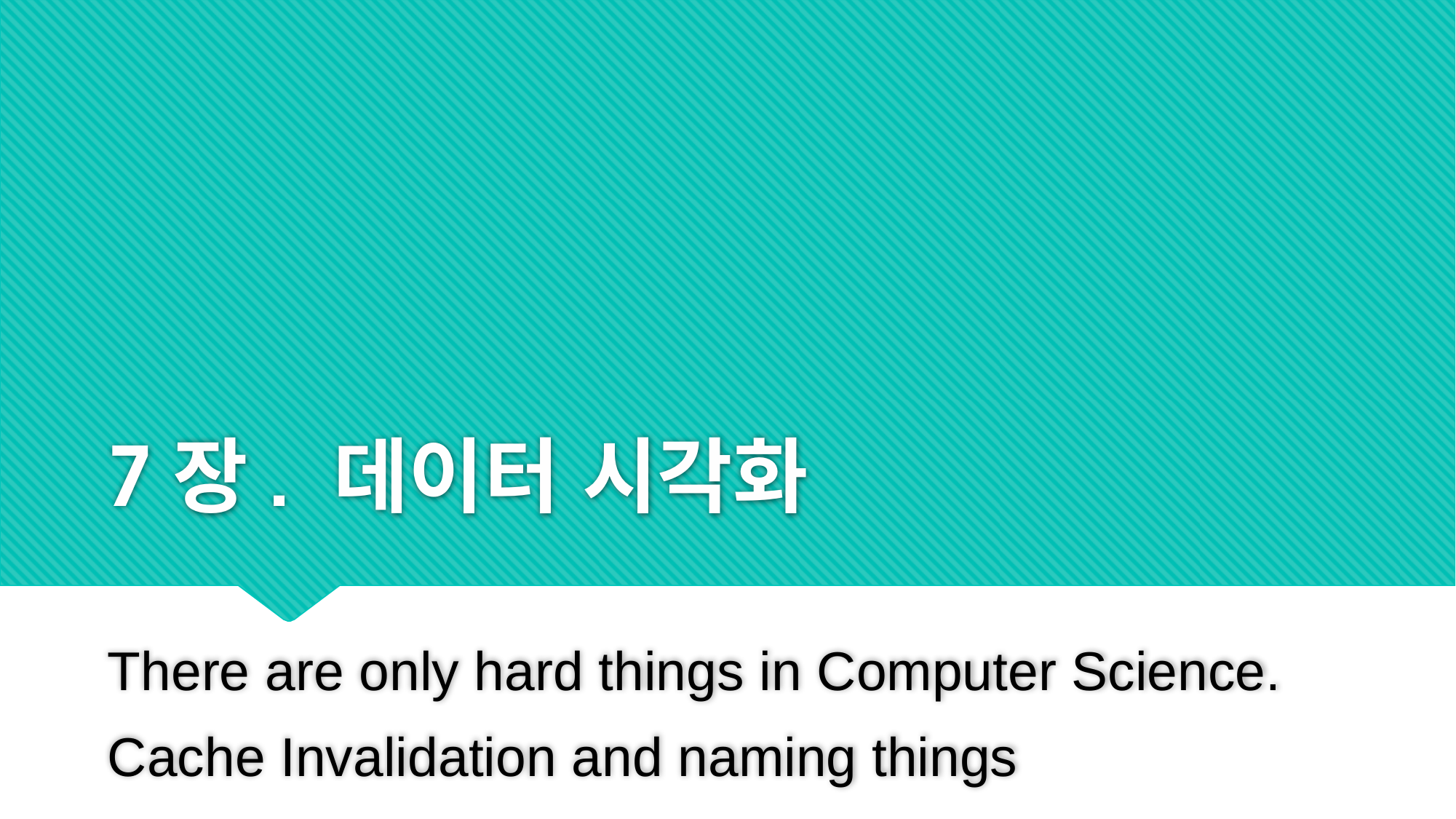

# 7장. 데이터 시각화
There are only hard things in Computer Science.
Cache Invalidation and naming things